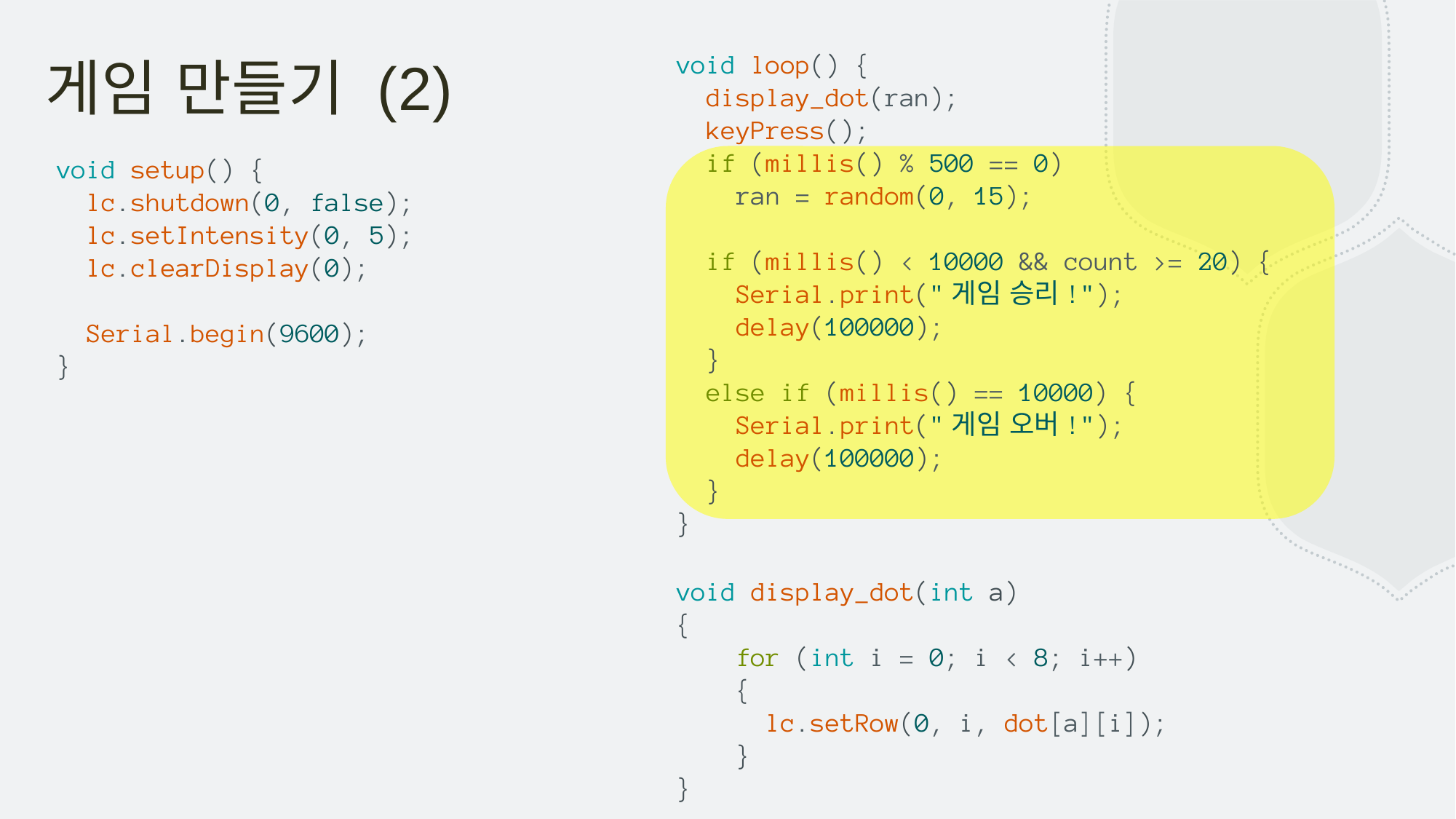

게임 만들기 (2)
void loop() {
  display_dot(ran);
  keyPress();
  if (millis() % 500 == 0)
    ran = random(0, 15);
  if (millis() < 10000 && count >= 20) {
    Serial.print("게임 승리!");
    delay(100000);
  }
  else if (millis() == 10000) {
    Serial.print("게임 오버!");
    delay(100000);
  }
}

void setup() {
  lc.shutdown(0, false);
  lc.setIntensity(0, 5);
  lc.clearDisplay(0);
  Serial.begin(9600);
}

void display_dot(int a)
{
    for (int i = 0; i < 8; i++)
    {
      lc.setRow(0, i, dot[a][i]);
    }
}